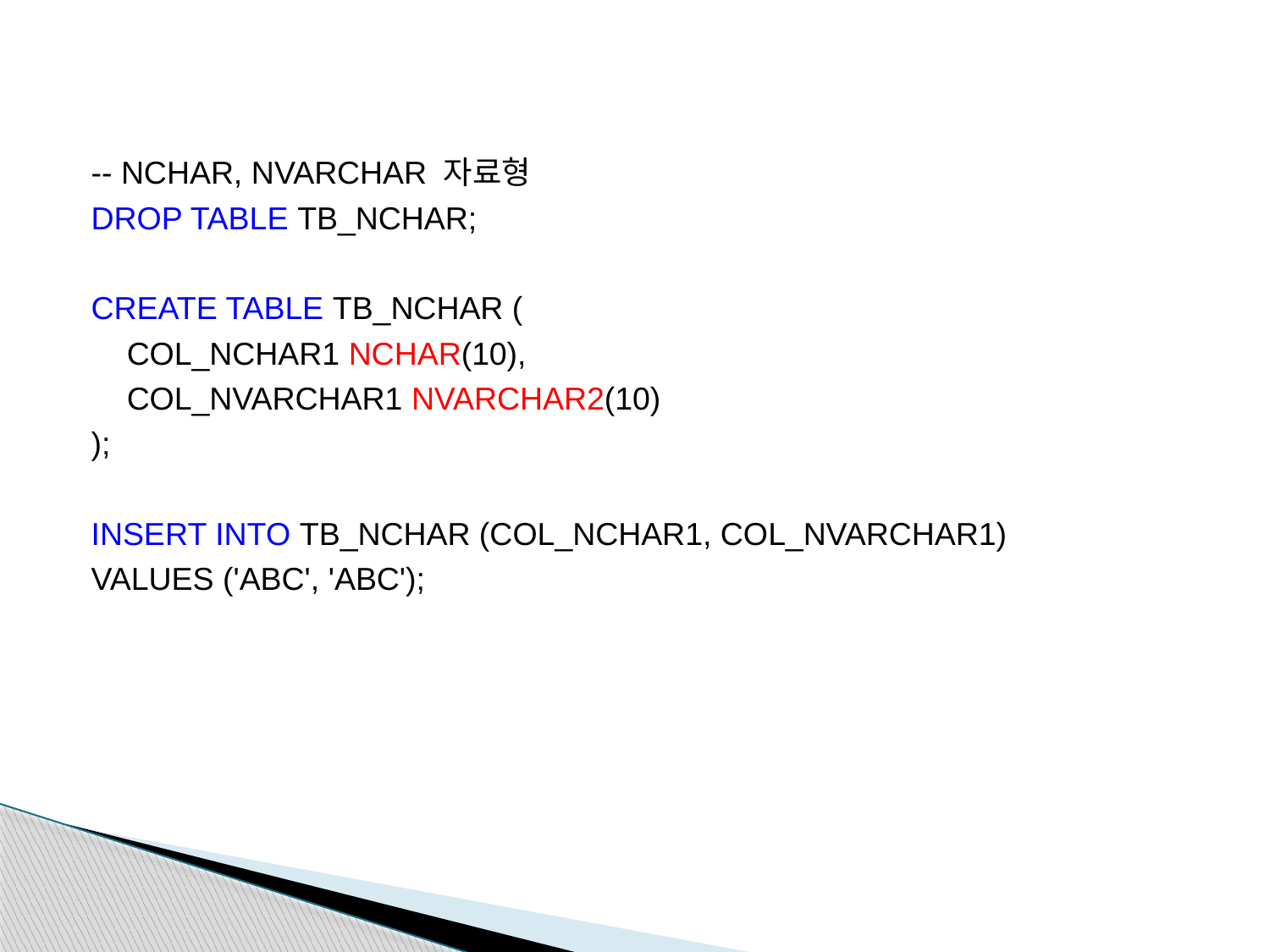

-- NCHAR, NVARCHAR 자료형
DROP TABLE TB_NCHAR;

CREATE TABLE TB_NCHAR (
    COL_NCHAR1 NCHAR(10),
    COL_NVARCHAR1 NVARCHAR2(10)
);

INSERT INTO TB_NCHAR (COL_NCHAR1, COL_NVARCHAR1)
VALUES ('ABC', 'ABC');